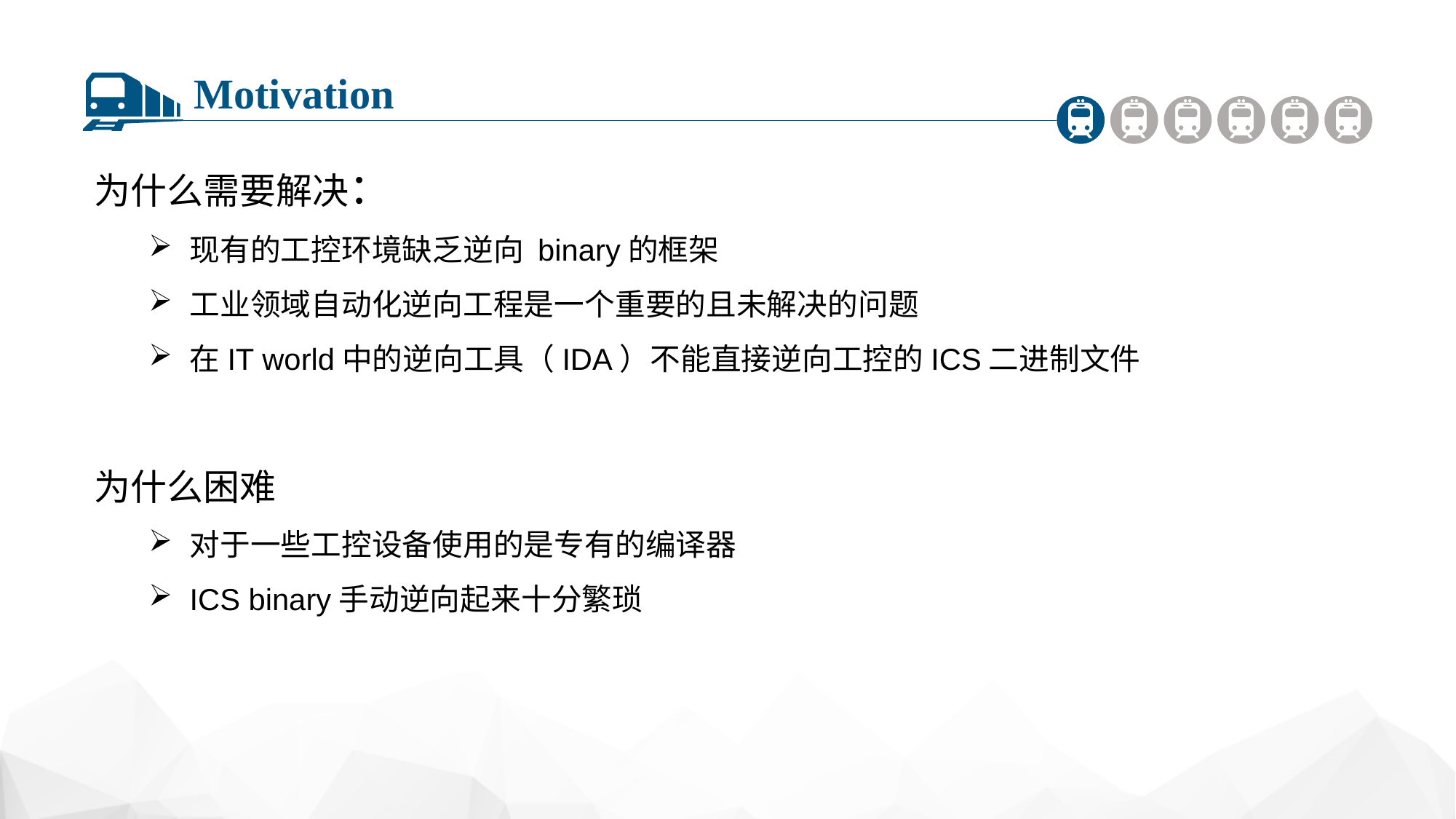

Motivation
为什么需要解决：
现有的工控环境缺乏逆向 binary的框架
工业领域自动化逆向工程是一个重要的且未解决的问题
在IT world中的逆向工具（IDA）不能直接逆向工控的ICS二进制文件

为什么困难
对于一些工控设备使用的是专有的编译器
ICS binary手动逆向起来十分繁琐